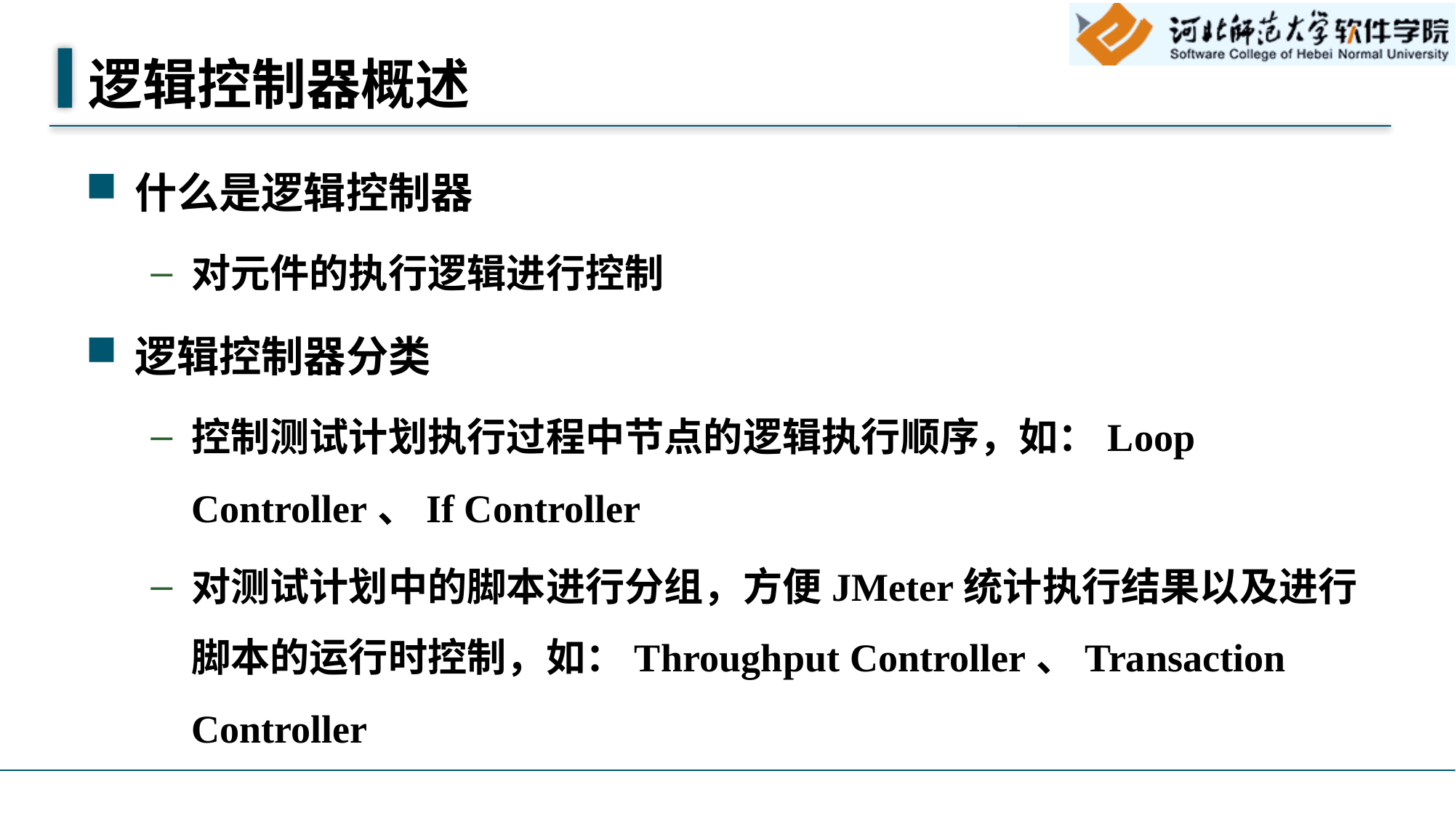

# 逻辑控制器概述
什么是逻辑控制器
对元件的执行逻辑进行控制
逻辑控制器分类
控制测试计划执行过程中节点的逻辑执行顺序，如：Loop Controller、If Controller
对测试计划中的脚本进行分组，方便JMeter统计执行结果以及进行脚本的运行时控制，如：Throughput Controller、Transaction Controller